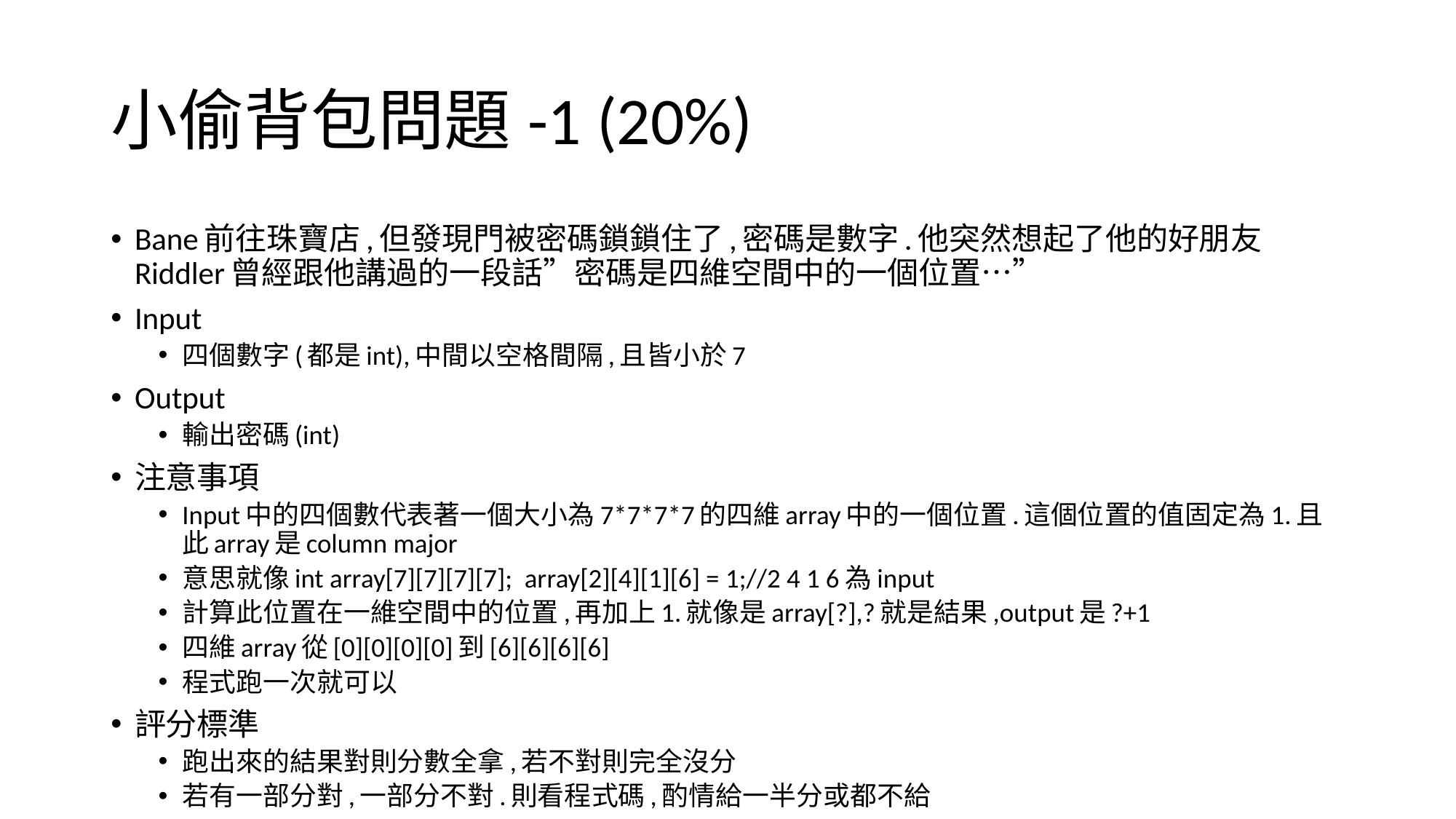

# 小偷背包問題-1 (20%)
Bane前往珠寶店,但發現門被密碼鎖鎖住了,密碼是數字.他突然想起了他的好朋友Riddler曾經跟他講過的一段話”密碼是四維空間中的一個位置…”
Input
四個數字(都是int),中間以空格間隔,且皆小於7
Output
輸出密碼(int)
注意事項
Input中的四個數代表著一個大小為7*7*7*7的四維array中的一個位置.這個位置的值固定為1.且此array是column major
意思就像int array[7][7][7][7];  array[2][4][1][6] = 1;//2 4 1 6為input
計算此位置在一維空間中的位置,再加上1.就像是array[?],?就是結果,output是?+1
四維array從[0][0][0][0]到[6][6][6][6]
程式跑一次就可以
評分標準
跑出來的結果對則分數全拿,若不對則完全沒分
若有一部分對,一部分不對.則看程式碼,酌情給一半分或都不給